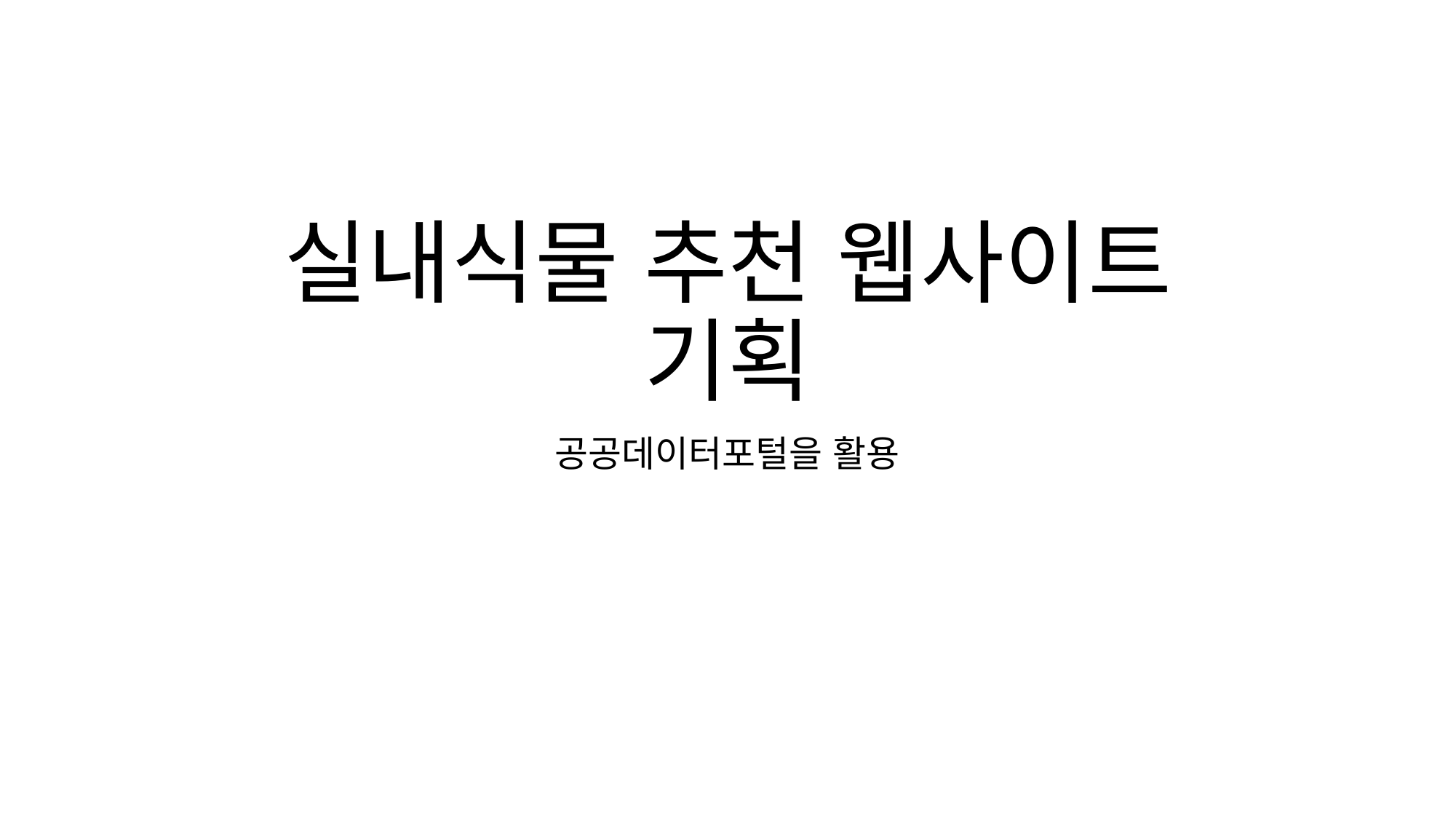

# 실내식물 추천 웹사이트 기획
공공데이터포털을 활용